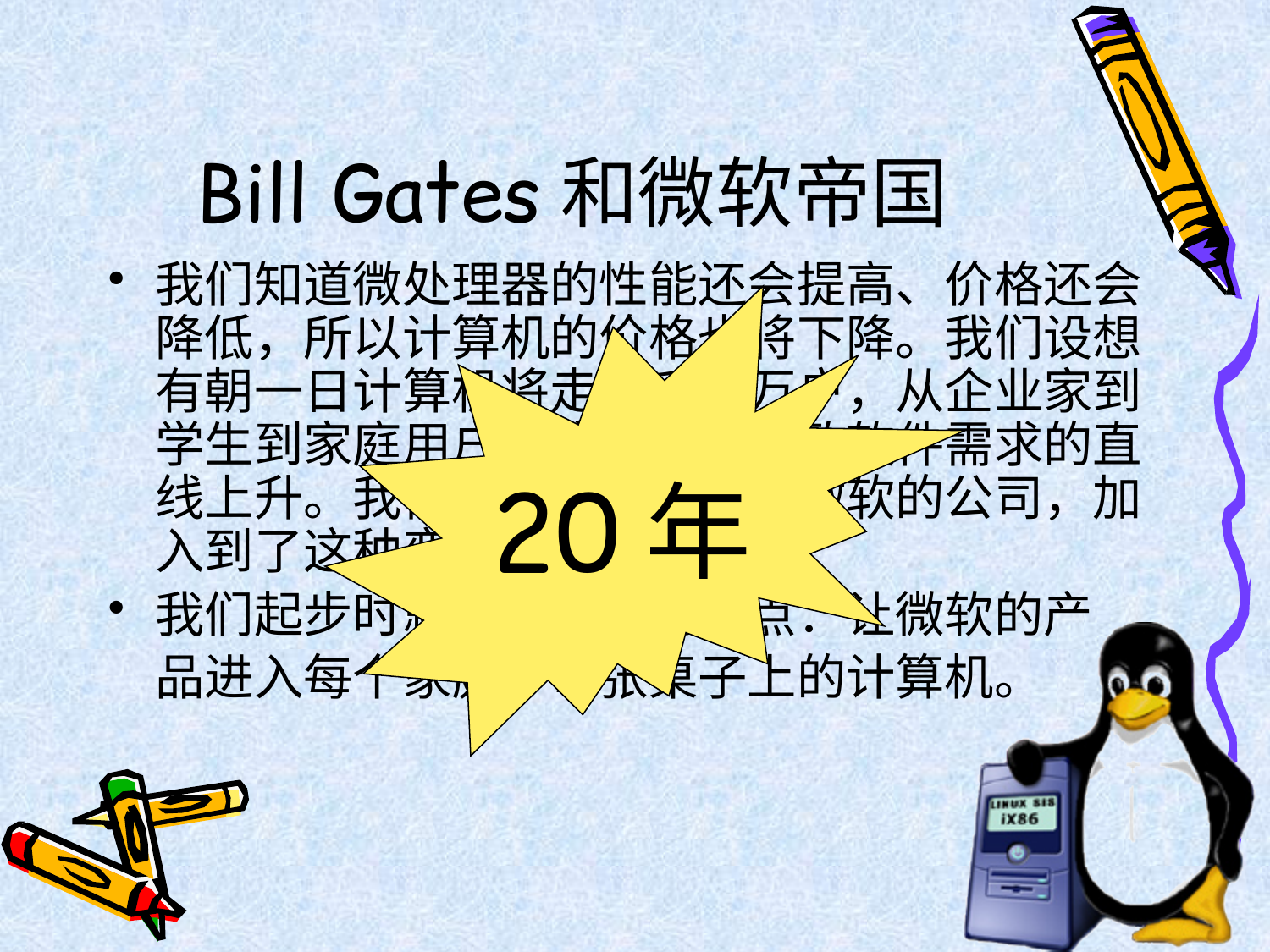

# Bill Gates和微软帝国
我们知道微处理器的性能还会提高、价格还会降低，所以计算机的价格也将下降。我们设想有朝一日计算机将走进千家万户，从企业家到学生到家庭用户。这将最终导致软件需求的直线上升。我们成立了一家名为微软的公司，加入到了这种变革之中。
我们起步时就抱有这样的观点：让微软的产
	品进入每个家庭、每张桌子上的计算机。

20年